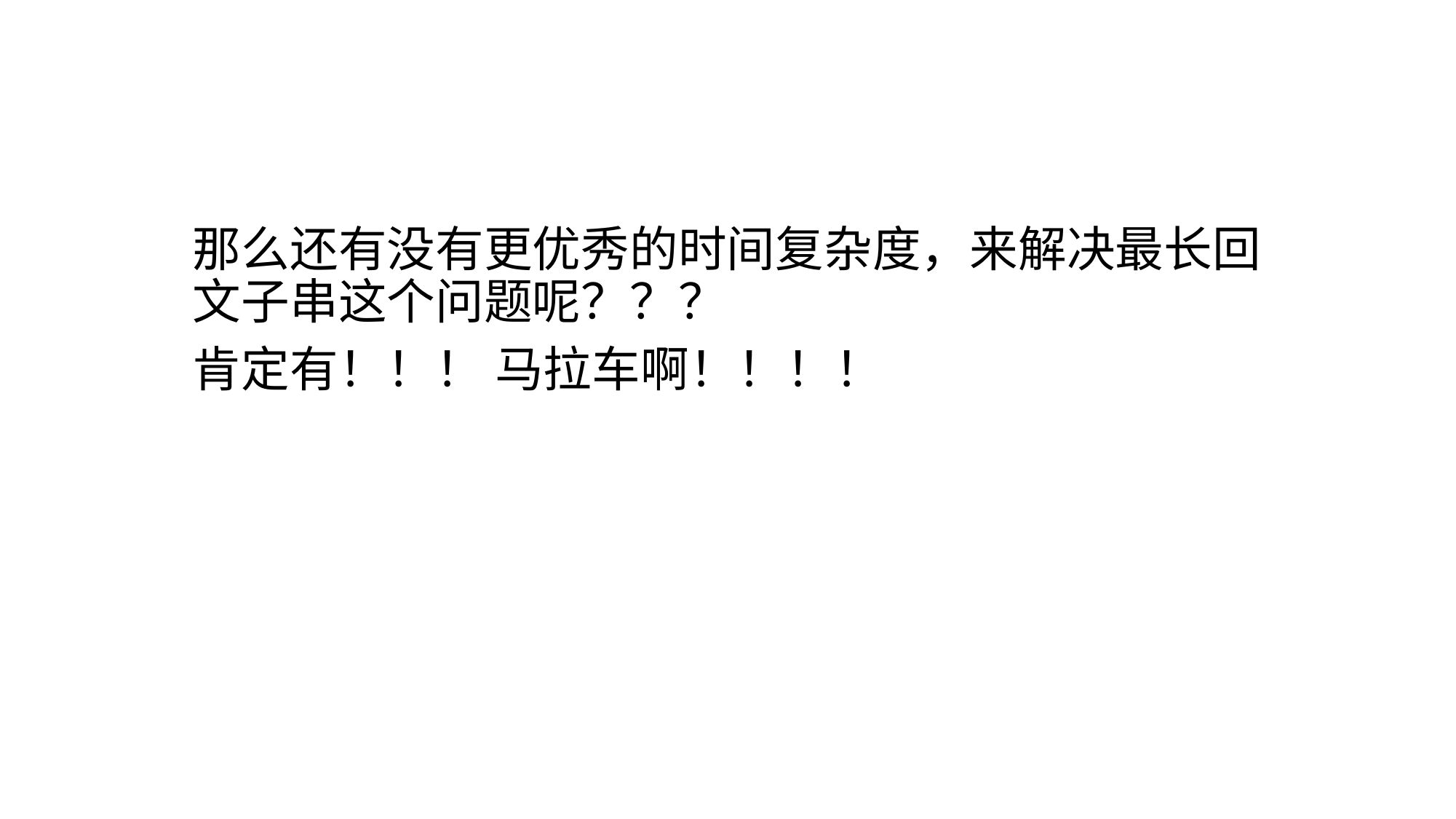

#
那么还有没有更优秀的时间复杂度，来解决最长回文子串这个问题呢？？？
肯定有！！！ 马拉车啊！！！！